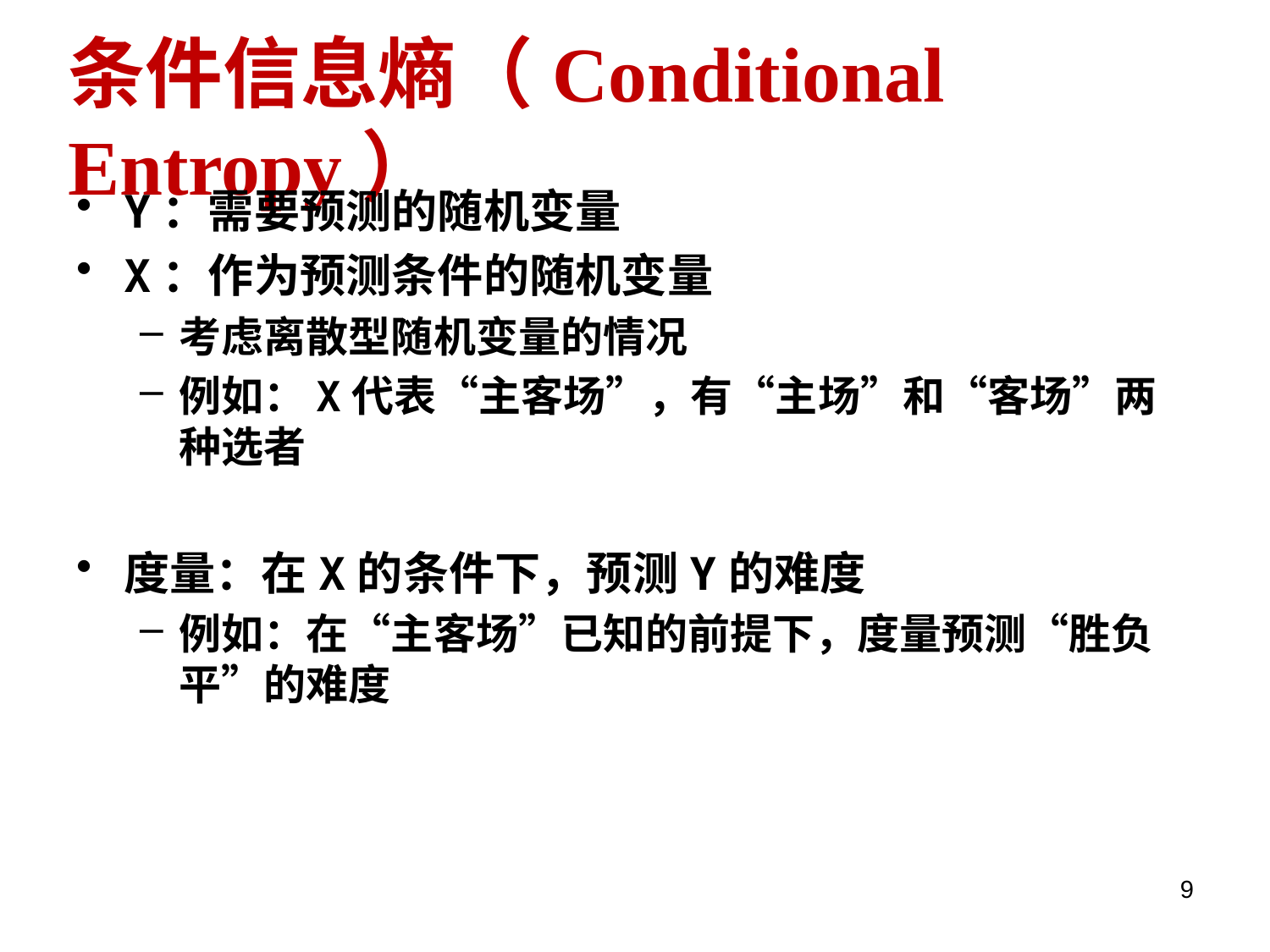

# 条件信息熵（Conditional Entropy）
Y：需要预测的随机变量
X：作为预测条件的随机变量
考虑离散型随机变量的情况
例如：X代表“主客场”，有“主场”和“客场”两种选者

度量：在X的条件下，预测Y的难度
例如：在“主客场”已知的前提下，度量预测“胜负平”的难度
9